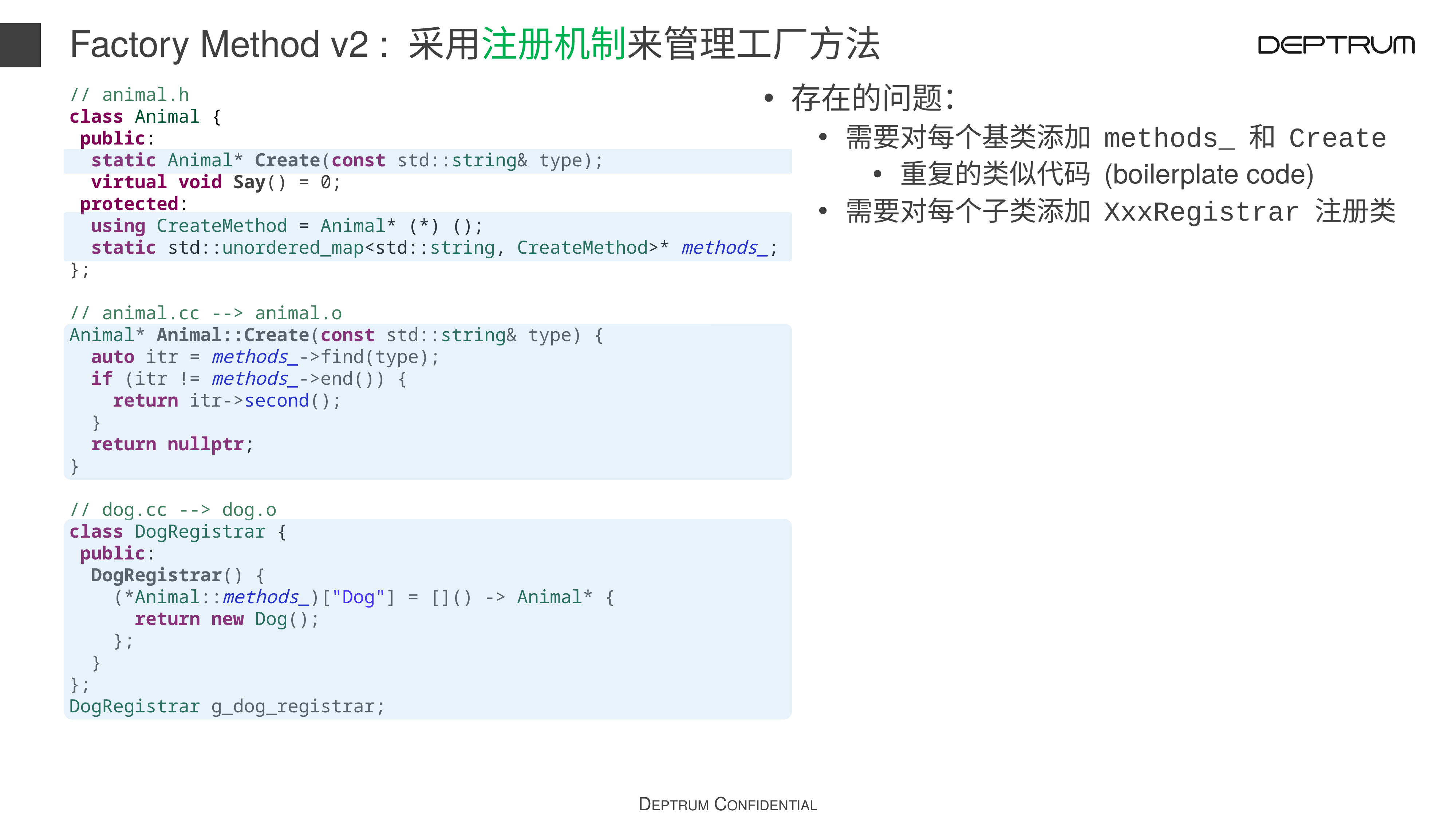

# Factory Method v2 : 采用注册机制来管理工厂方法
4
// animal.h
class Animal {
 public:
  static Animal* Create(const std::string& type);
  virtual void Say() = 0;
 protected:
  using CreateMethod = Animal* (*) ();
  static std::unordered_map<std::string, CreateMethod>* methods_;
};

// animal.cc --> animal.o
Animal* Animal::Create(const std::string& type) {
  auto itr = methods_->find(type);
  if (itr != methods_->end()) {
    return itr->second();
  }
  return nullptr;
}

// dog.cc --> dog.o
class DogRegistrar {
 public:
  DogRegistrar() {
    (*Animal::methods_)["Dog"] = []() -> Animal* {
      return new Dog();
    };
  }
};
DogRegistrar g_dog_registrar;
存在的问题：
需要对每个基类添加 methods_ 和 Create
重复的类似代码 (boilerplate code)
需要对每个子类添加 XxxRegistrar 注册类

DEPTRUM CONFIDENTIAL